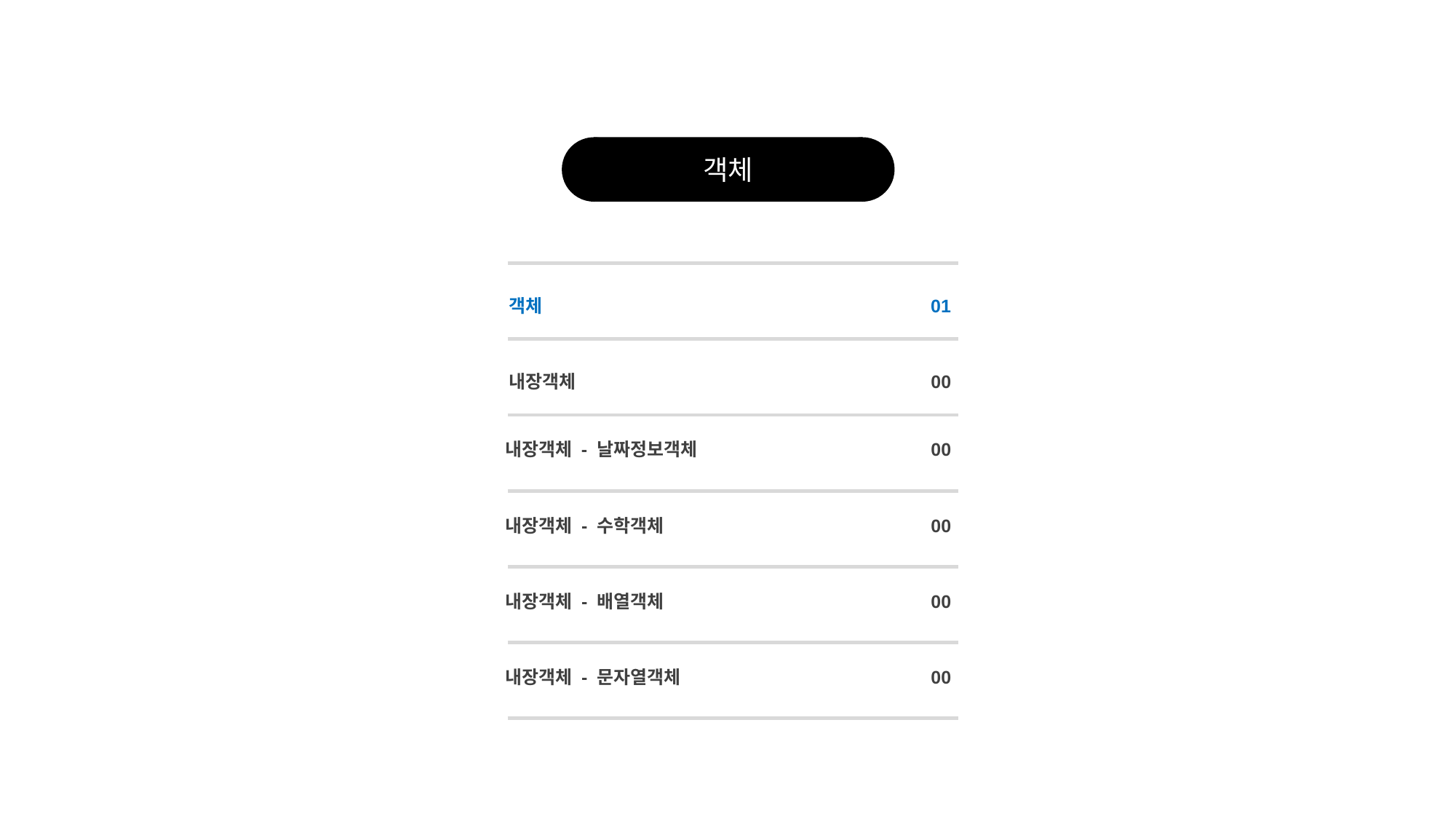

객체

객체
01
내장객체
00
내장객체 - 날짜정보객체
00
내장객체 - 수학객체
00
내장객체 - 배열객체
00
내장객체 - 문자열객체
00